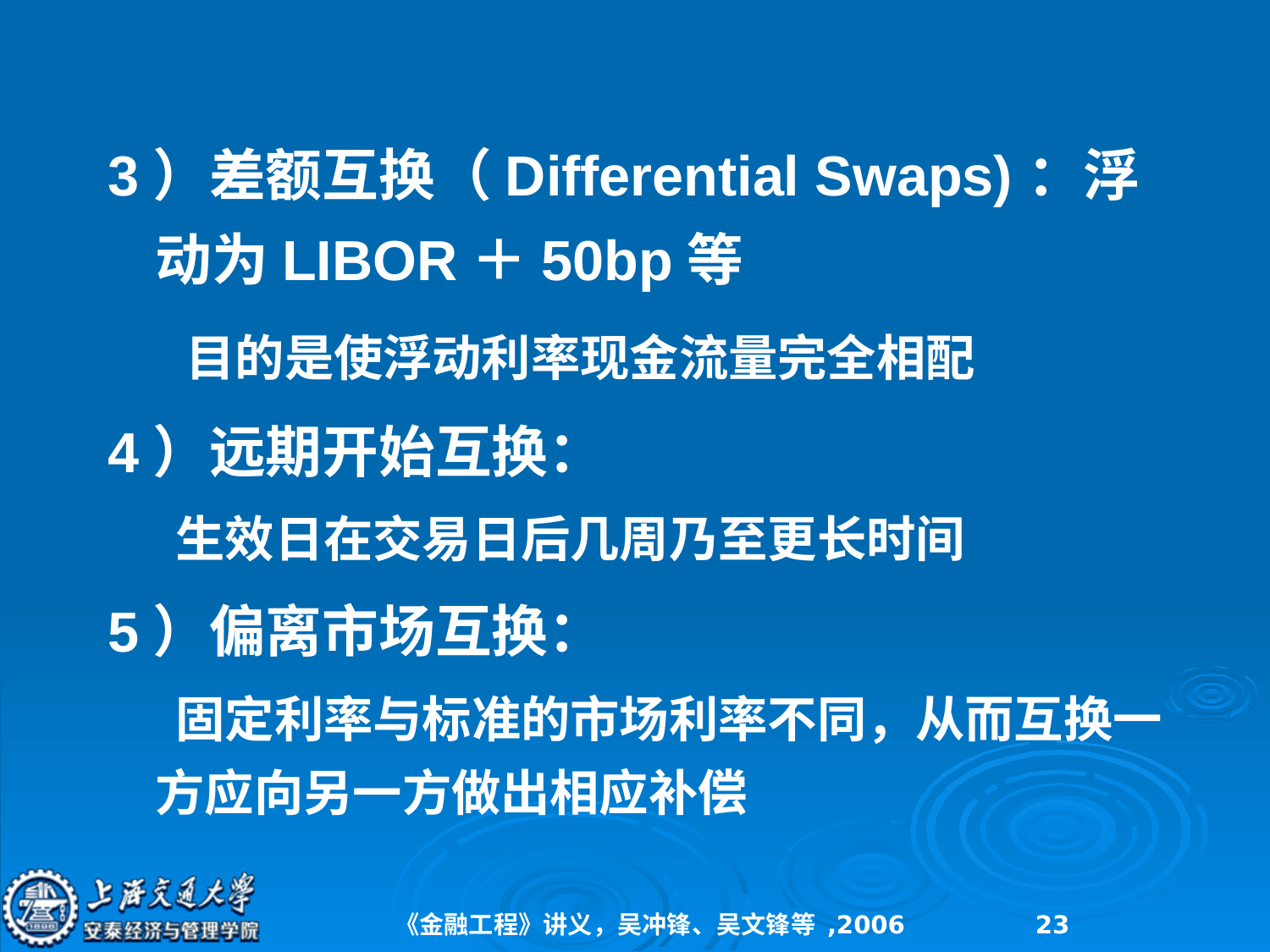

3）差额互换（Differential Swaps)：浮动为LIBOR＋50bp等
     目的是使浮动利率现金流量完全相配
4）远期开始互换：
     生效日在交易日后几周乃至更长时间
5）偏离市场互换：
     固定利率与标准的市场利率不同，从而互换一方应向另一方做出相应补偿